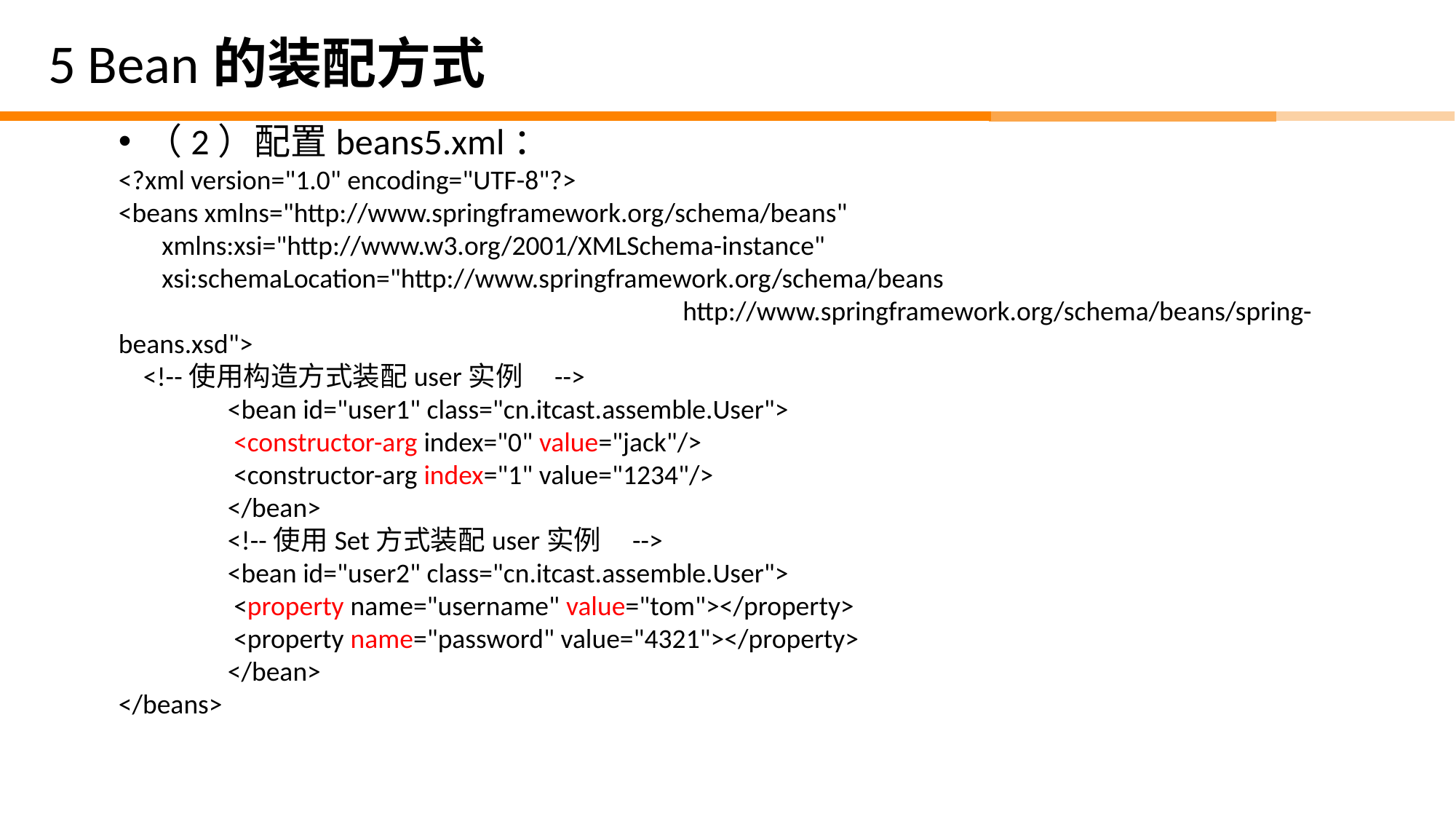

# 5 Bean的装配方式
（2）配置beans5.xml：
<?xml version="1.0" encoding="UTF-8"?>
<beans xmlns="http://www.springframework.org/schema/beans"
       xmlns:xsi="http://www.w3.org/2001/XMLSchema-instance"
       xsi:schemaLocation="http://www.springframework.org/schema/beans
       					   http://www.springframework.org/schema/beans/spring-beans.xsd">
    <!--使用构造方式装配user实例    -->
	<bean id="user1" class="cn.itcast.assemble.User">
	 <constructor-arg index="0" value="jack"/>
	 <constructor-arg index="1" value="1234"/>
	</bean>
	<!--使用Set方式装配user实例    -->
	<bean id="user2" class="cn.itcast.assemble.User">
	 <property name="username" value="tom"></property>
	 <property name="password" value="4321"></property>
	</bean>
</beans>